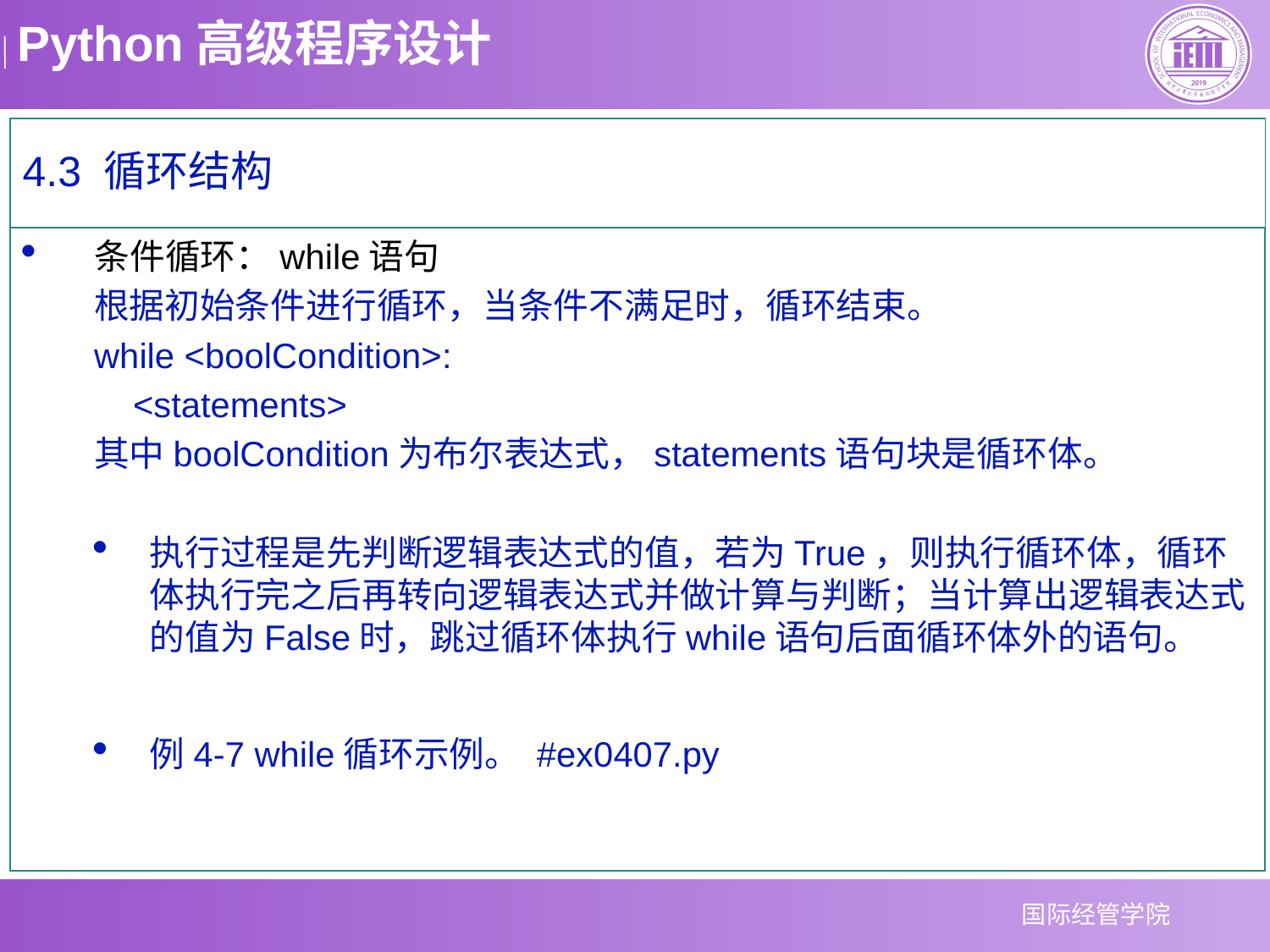

4.3 循环结构
 条件循环：while语句
根据初始条件进行循环，当条件不满足时，循环结束。
while <boolCondition>:
    <statements>
其中boolCondition为布尔表达式，statements语句块是循环体。

执行过程是先判断逻辑表达式的值，若为True，则执行循环体，循环体执行完之后再转向逻辑表达式并做计算与判断；当计算出逻辑表达式的值为False时，跳过循环体执行while语句后面循环体外的语句。

例4-7 while循环示例。 #ex0407.py